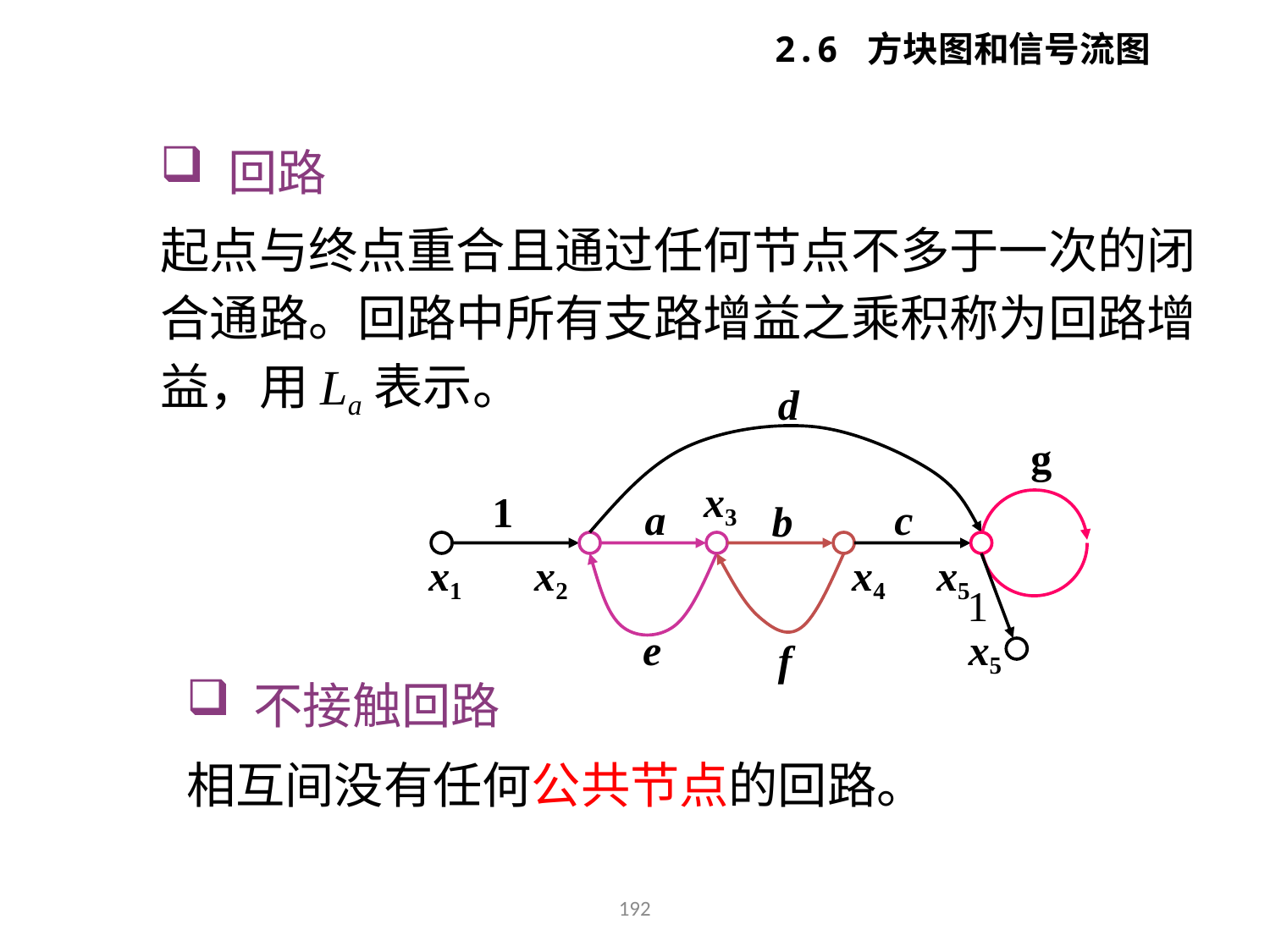

2.6 方块图和信号流图
 回路
起点与终点重合且通过任何节点不多于一次的闭合通路。回路中所有支路增益之乘积称为回路增益，用La表示。
d

g
x3
1
a
c
b

x1

x2

x4

x5

1
e
x5
f

 不接触回路
相互间没有任何公共节点的回路。
192